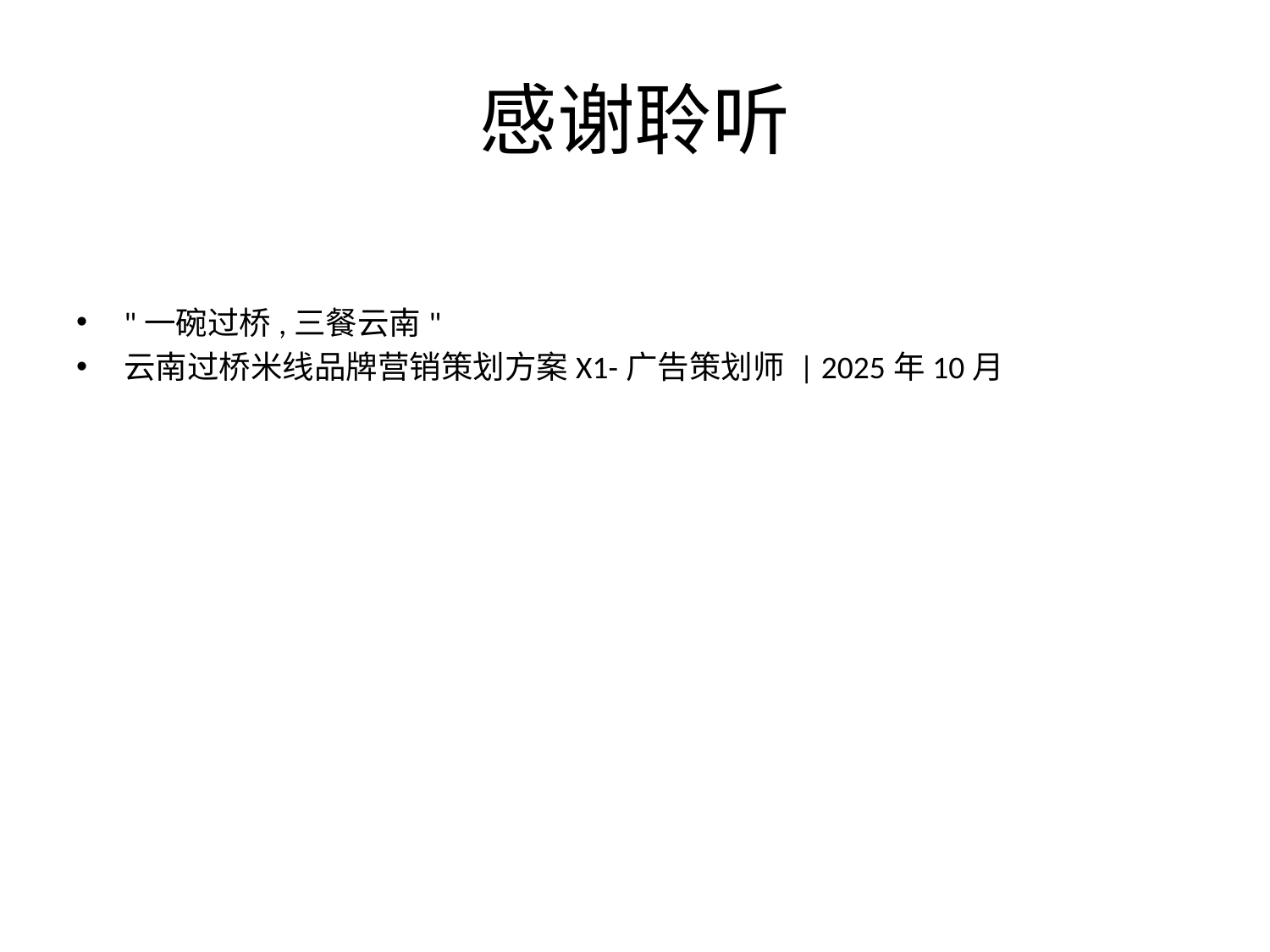

# 感谢聆听

"一碗过桥,三餐云南"
云南过桥米线品牌营销策划方案X1-广告策划师 | 2025年10月